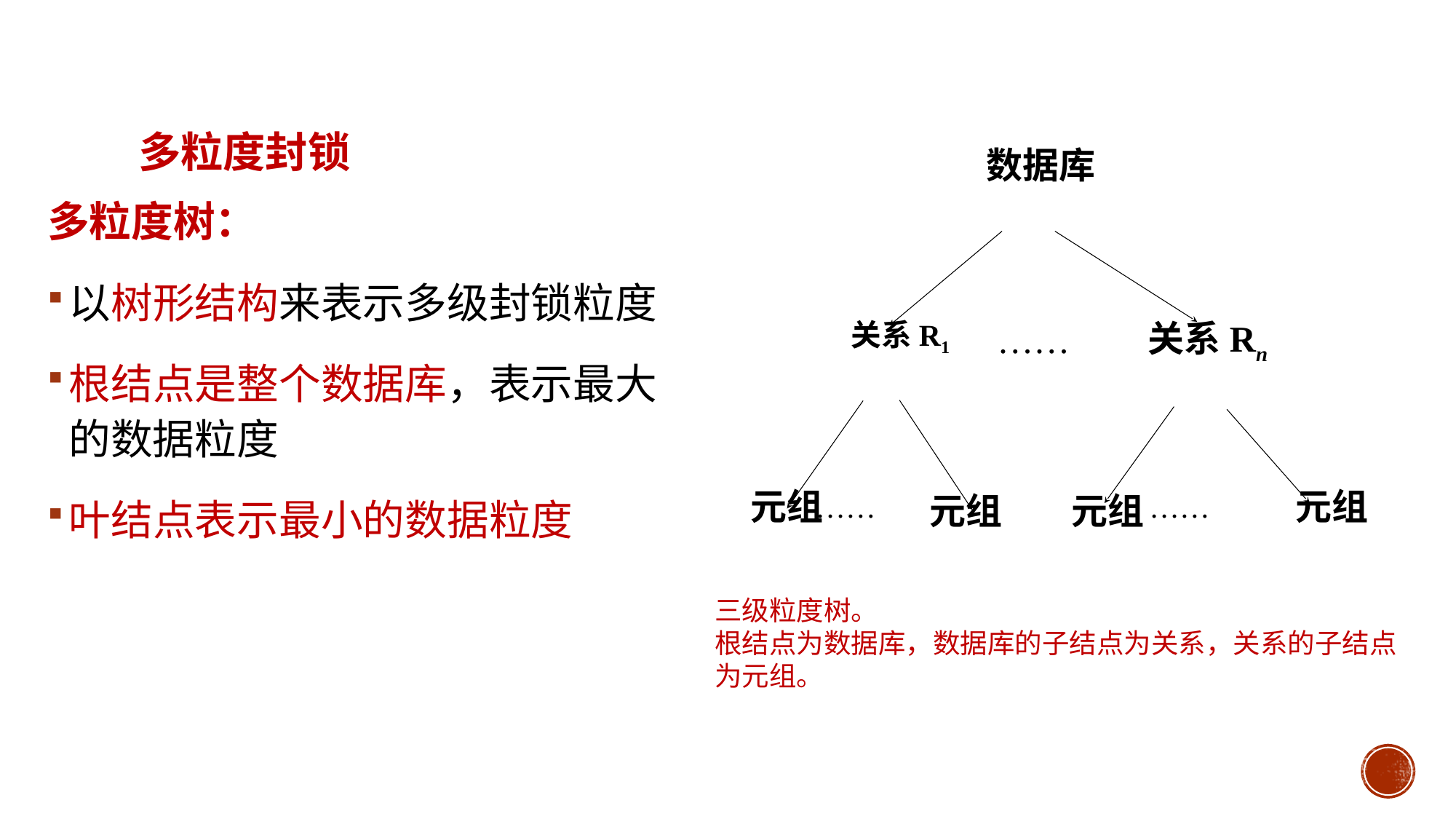

# 多粒度封锁
数据库

关系R1
关系Rn
……

元组
元组
……
……
元组
元组
多粒度树：
以树形结构来表示多级封锁粒度
根结点是整个数据库，表示最大的数据粒度
叶结点表示最小的数据粒度

三级粒度树。
根结点为数据库，数据库的子结点为关系，关系的子结点为元组。